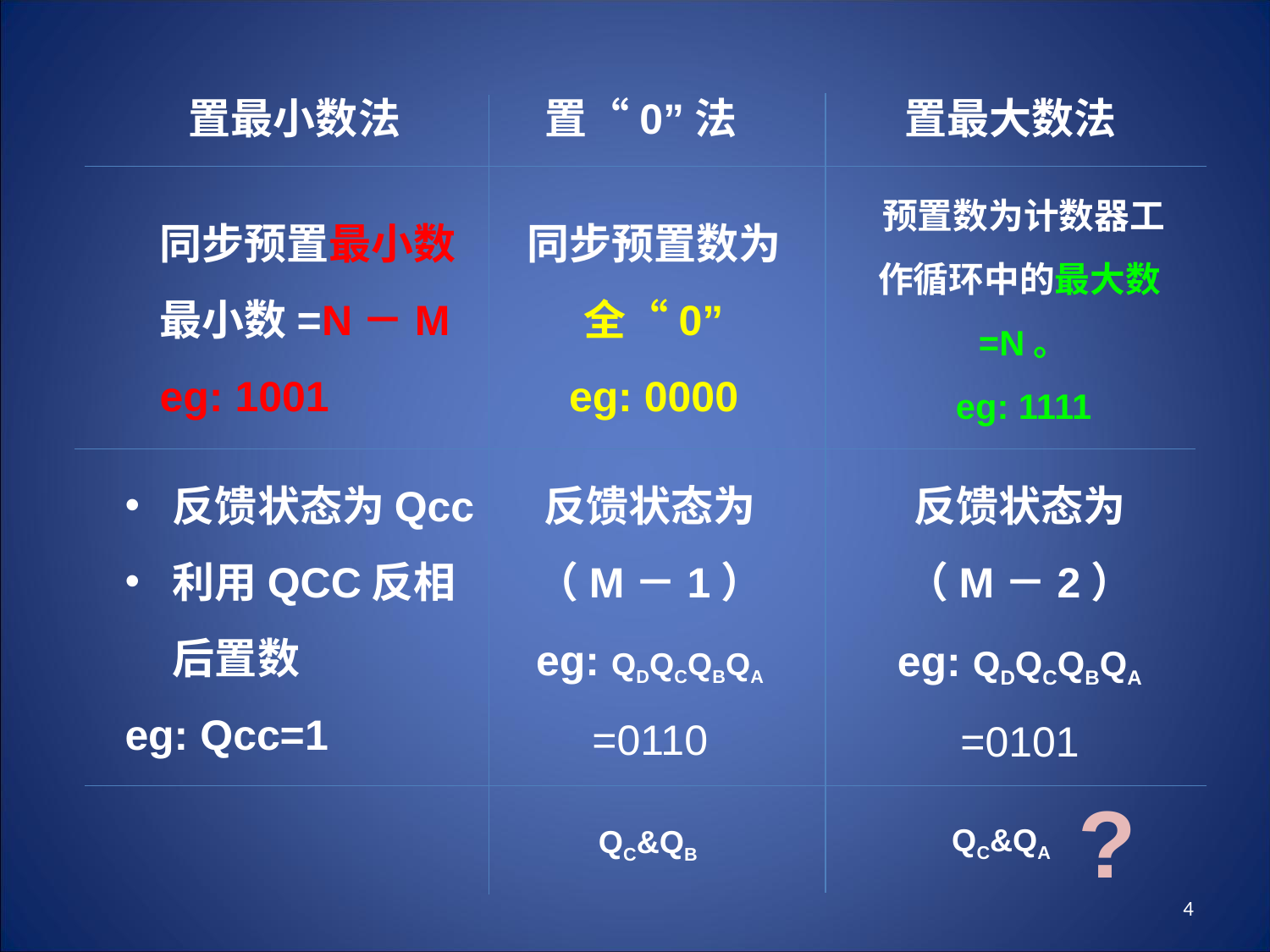

置最小数法
置“0”法
置最大数法
预置数为计数器工作循环中的最大数=N。
eg: 1111
同步预置最小数
最小数=N－M
eg: 1001
同步预置数为全“0”
eg: 0000
反馈状态为Qcc
利用QCC反相后置数
eg: Qcc=1
反馈状态为（M－1）
eg: QDQCQBQA
=0110
反馈状态为（M－2）
eg: QDQCQBQA
=0101
?
QC&QA
QC&QB
4